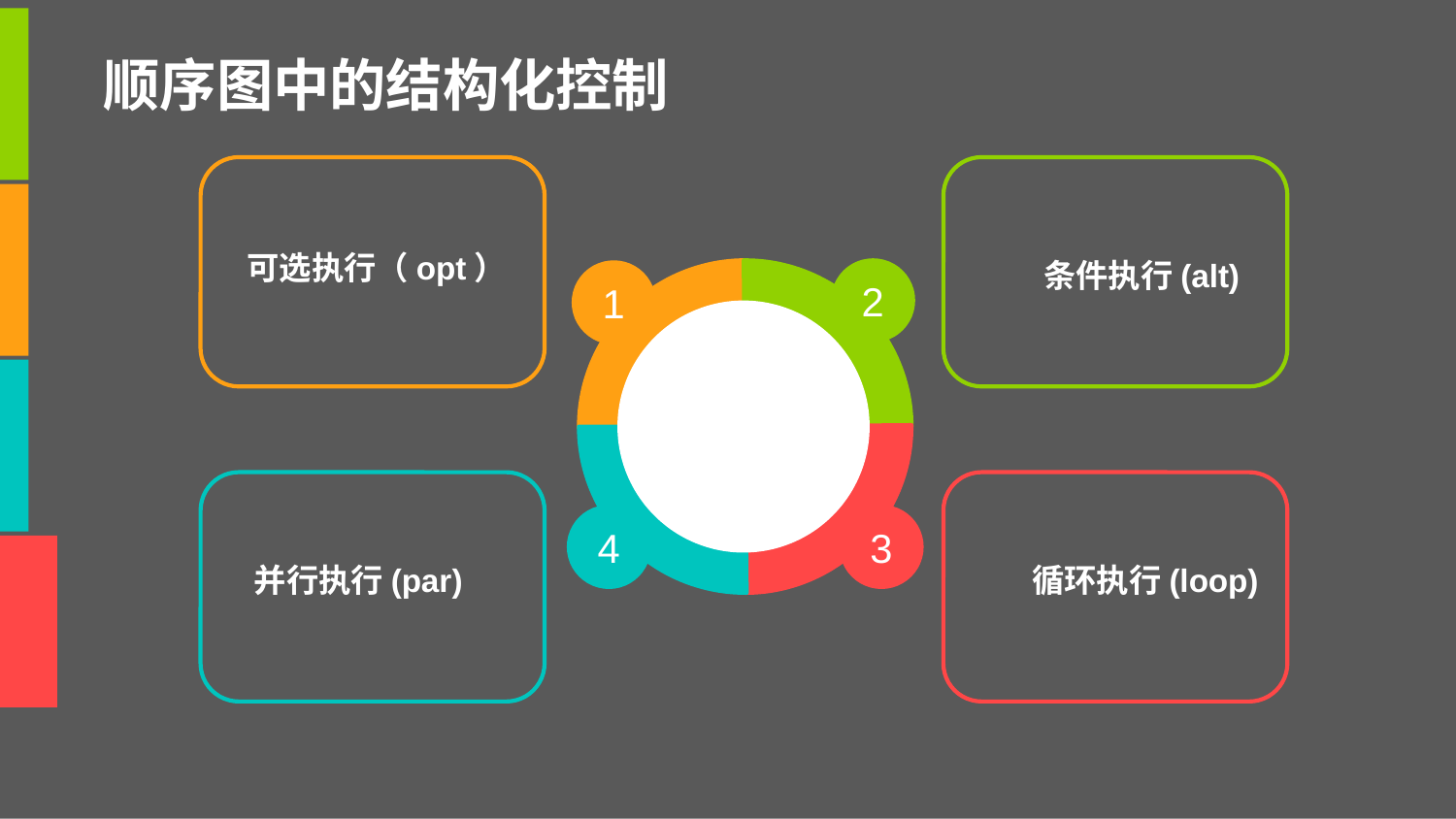

顺序图中的结构化控制

 可选执行（opt）
 条件执行(alt)

2
1

3
4

并行执行(par)
循环执行(loop)